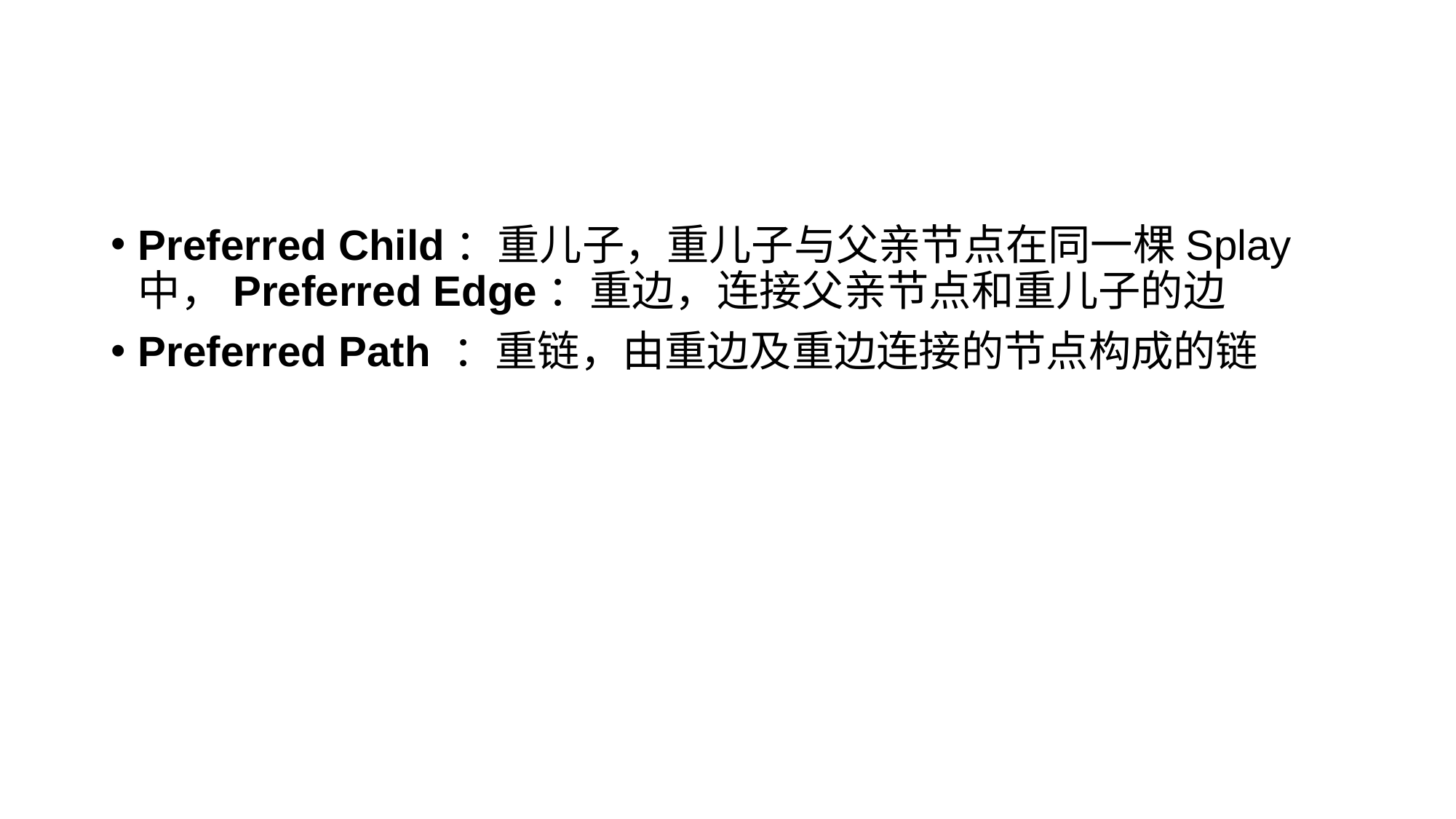

Preferred Child：重儿子，重儿子与父亲节点在同一棵Splay中，Preferred Edge：重边，连接父亲节点和重儿子的边
Preferred Path ：重链，由重边及重边连接的节点构成的链